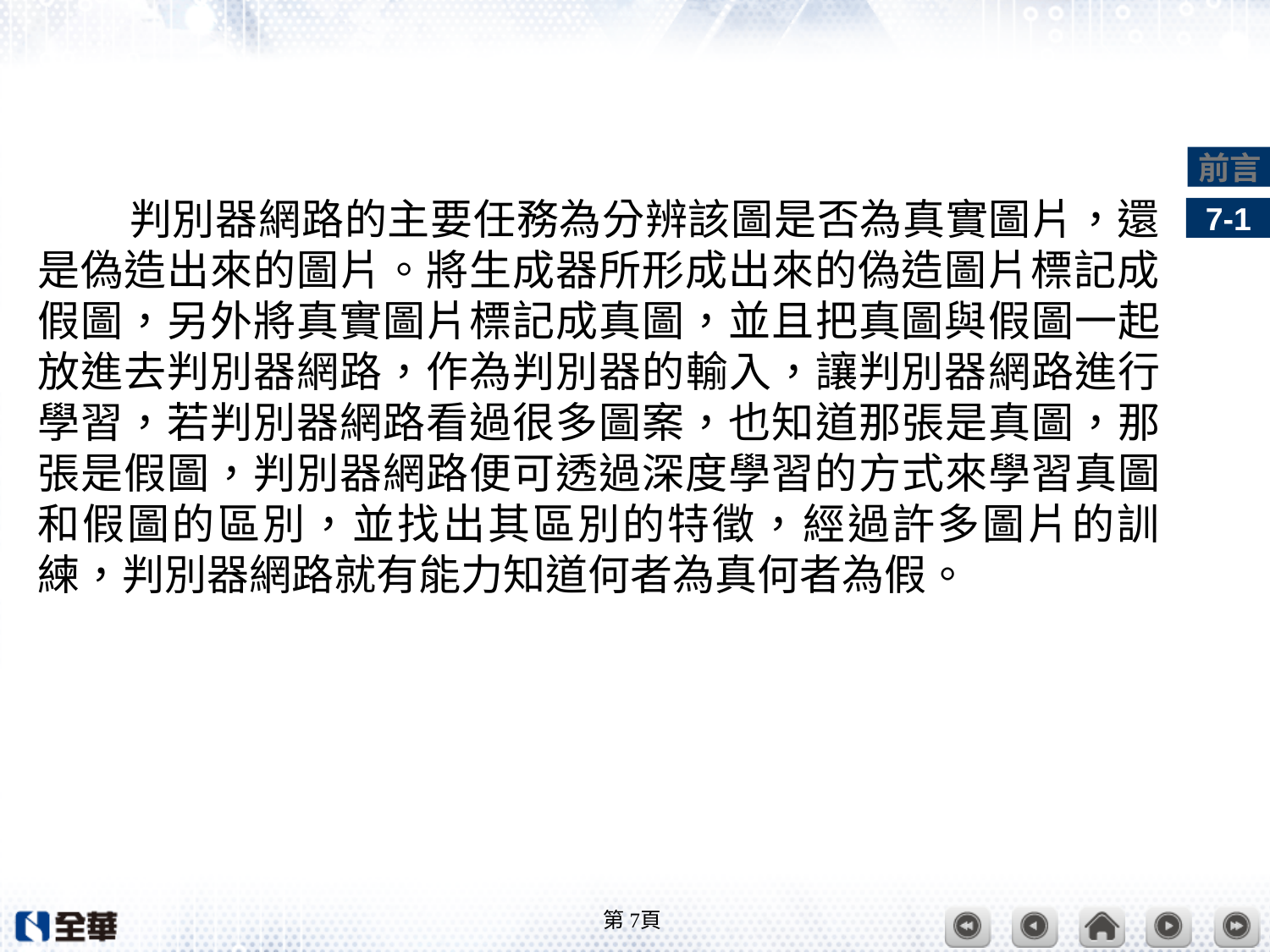

#
        判別器網路的主要任務為分辨該圖是否為真實圖片，還是偽造出來的圖片。將生成器所形成出來的偽造圖片標記成假圖，另外將真實圖片標記成真圖，並且把真圖與假圖一起放進去判別器網路，作為判別器的輸入，讓判別器網路進行學習，若判別器網路看過很多圖案，也知道那張是真圖，那張是假圖，判別器網路便可透過深度學習的方式來學習真圖和假圖的區別，並找出其區別的特徵，經過許多圖片的訓練，判別器網路就有能力知道何者為真何者為假。